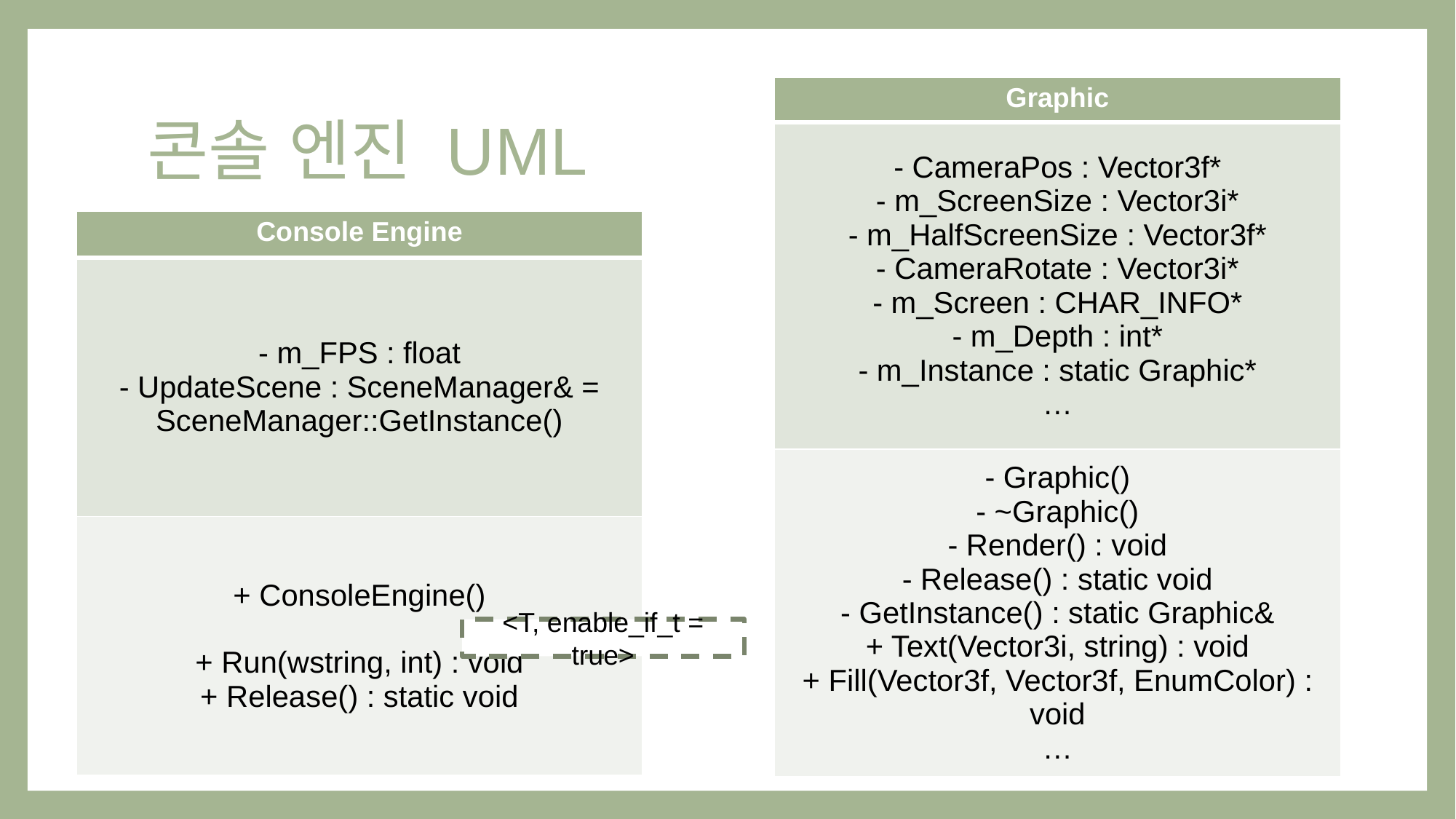

# 콘솔 엔진 UML
| Graphic |
| --- |
| - CameraPos : Vector3f\* - m\_ScreenSize : Vector3i\* - m\_HalfScreenSize : Vector3f\* - CameraRotate : Vector3i\* - m\_Screen : CHAR\_INFO\* - m\_Depth : int\* - m\_Instance : static Graphic\* … |
| - Graphic() - ~Graphic() - Render() : void - Release() : static void - GetInstance() : static Graphic& + Text(Vector3i, string) : void + Fill(Vector3f, Vector3f, EnumColor) : void … |
| Console Engine |
| --- |
| - m\_FPS : float - UpdateScene : SceneManager& = SceneManager::GetInstance() |
| + ConsoleEngine() + Run(wstring, int) : void + Release() : static void |
<T, enable_if_t = true>